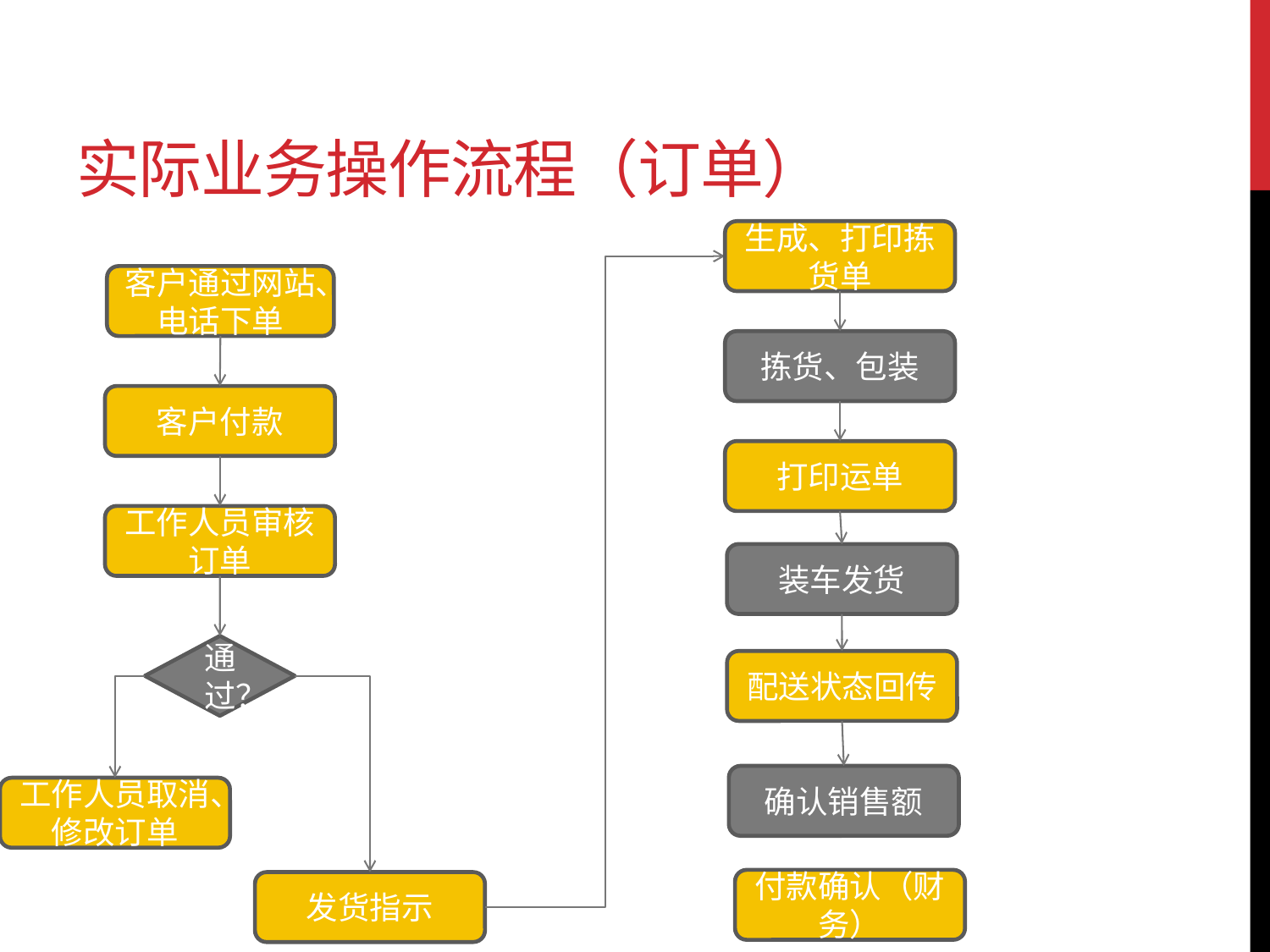

# 实际业务操作流程（订单）
生成、打印拣货单
客户通过网站、电话下单
拣货、包装
客户付款
打印运单
工作人员审核订单
装车发货
通过？
配送状态回传
确认销售额
工作人员取消、修改订单
付款确认（财务）
发货指示